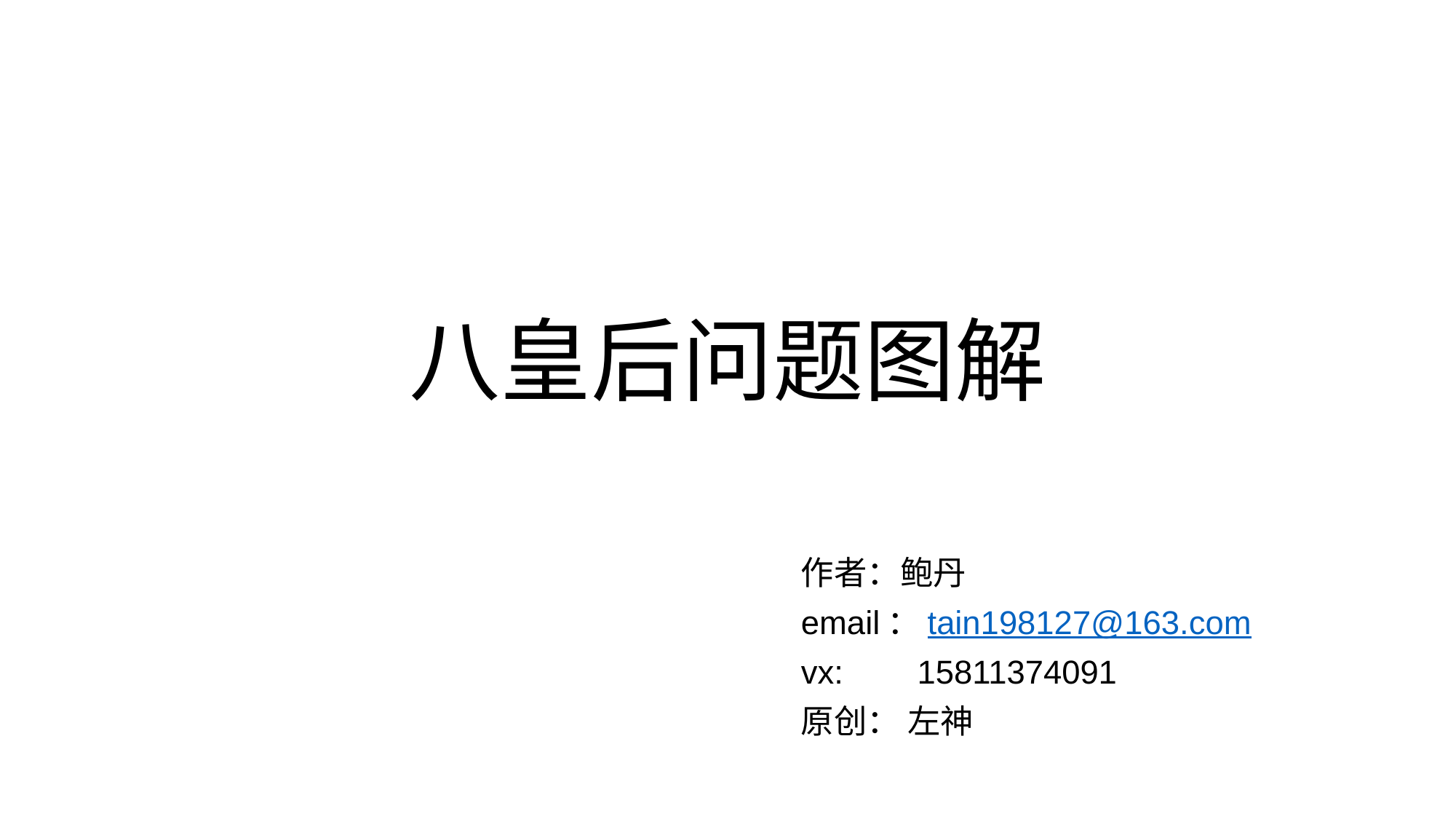

# 八皇后问题图解
作者：鲍丹
email：tain198127@163.com
vx:        15811374091
原创： 左神